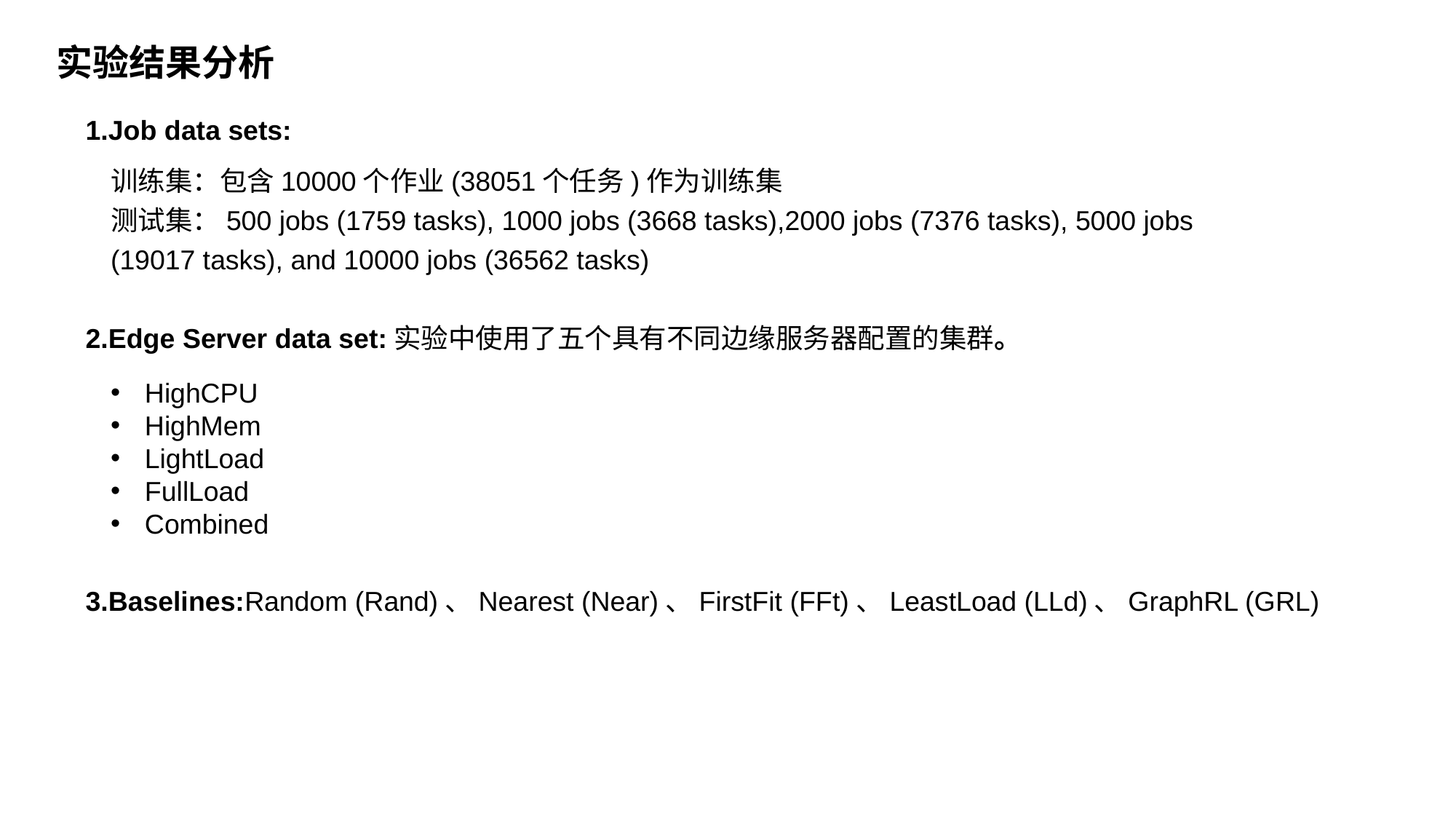

实验结果分析
1.Job data sets:
训练集：包含10000个作业(38051个任务)作为训练集
测试集：500 jobs (1759 tasks), 1000 jobs (3668 tasks),2000 jobs (7376 tasks), 5000 jobs (19017 tasks), and 10000 jobs (36562 tasks)
2.Edge Server data set:实验中使用了五个具有不同边缘服务器配置的集群。
HighCPU
HighMem
LightLoad
FullLoad
Combined
3.Baselines:Random (Rand)、Nearest (Near)、FirstFit (FFt)、LeastLoad (LLd)、GraphRL (GRL)